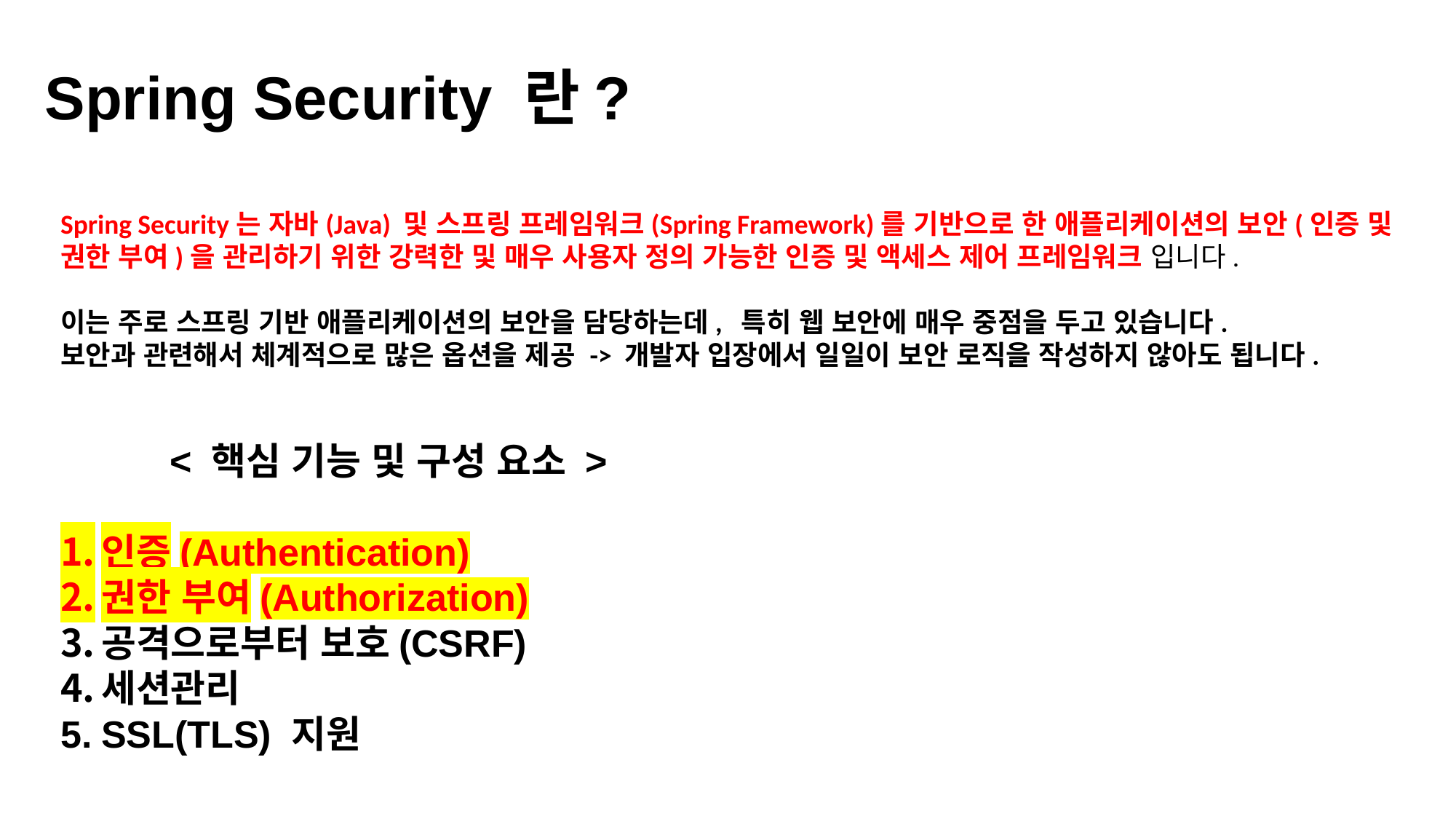

Spring Security 란?
Spring Security는 자바(Java) 및 스프링 프레임워크(Spring Framework)를 기반으로 한 애플리케이션의 보안(인증 및 권한 부여)을 관리하기 위한 강력한 및 매우 사용자 정의 가능한 인증 및 액세스 제어 프레임워크 입니다.

이는 주로 스프링 기반 애플리케이션의 보안을 담당하는데,  특히 웹 보안에 매우 중점을 두고 있습니다.
보안과 관련해서 체계적으로 많은 옵션을 제공 -> 개발자 입장에서 일일이 보안 로직을 작성하지 않아도 됩니다.

	< 핵심 기능 및 구성 요소 >

인증(Authentication)
권한 부여(Authorization)
공격으로부터 보호(CSRF)
세션관리
SSL(TLS) 지원